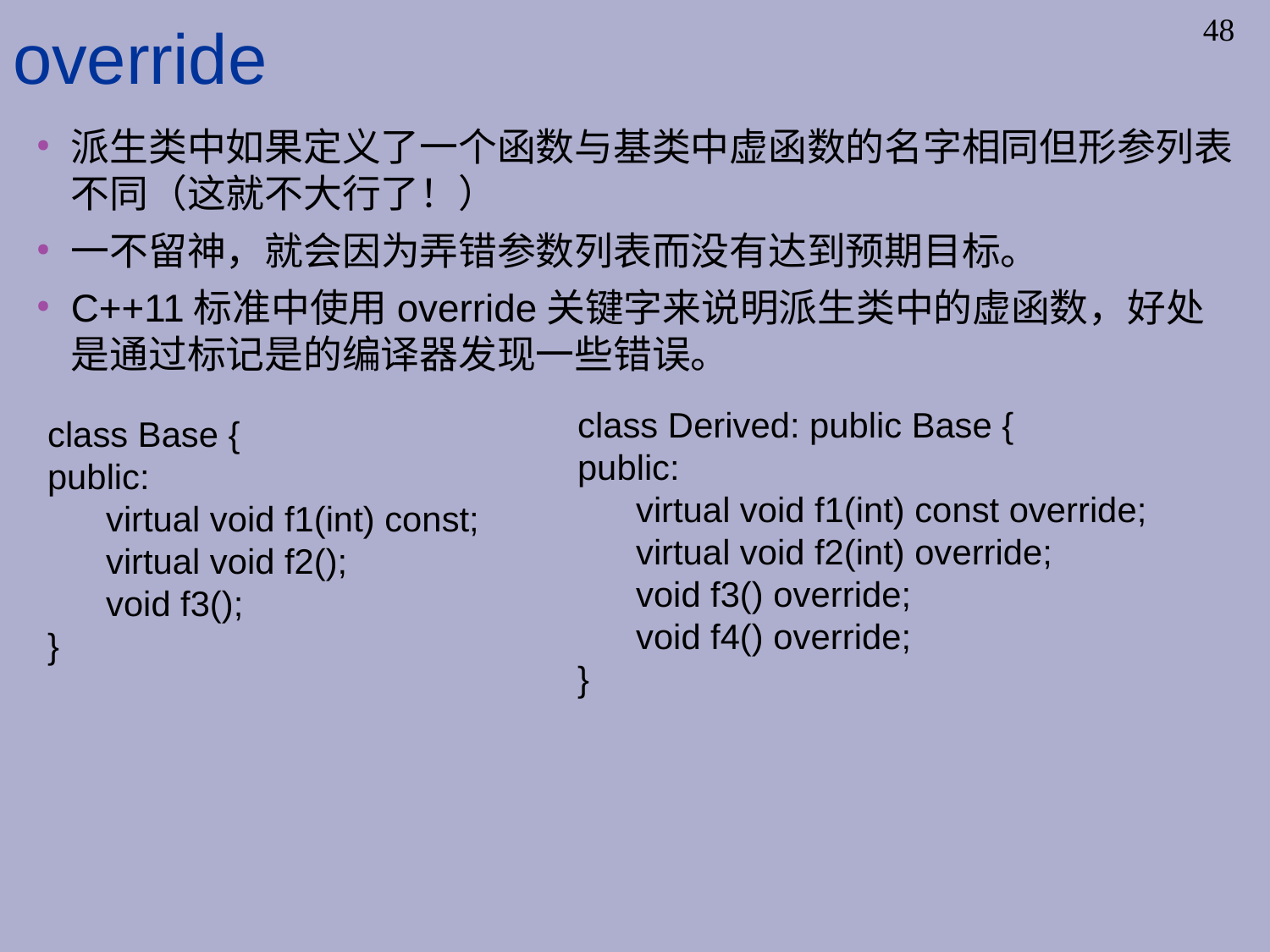

48
# override
派生类中如果定义了一个函数与基类中虚函数的名字相同但形参列表不同（这就不大行了！）
一不留神，就会因为弄错参数列表而没有达到预期目标。
C++11标准中使用override关键字来说明派生类中的虚函数，好处是通过标记是的编译器发现一些错误。

class Derived: public Base {
public:
      virtual void f1(int) const override;
      virtual void f2(int) override;
      void f3() override;
      void f4() override;
}
class Base {
public:
      virtual void f1(int) const;
      virtual void f2();
      void f3();
}